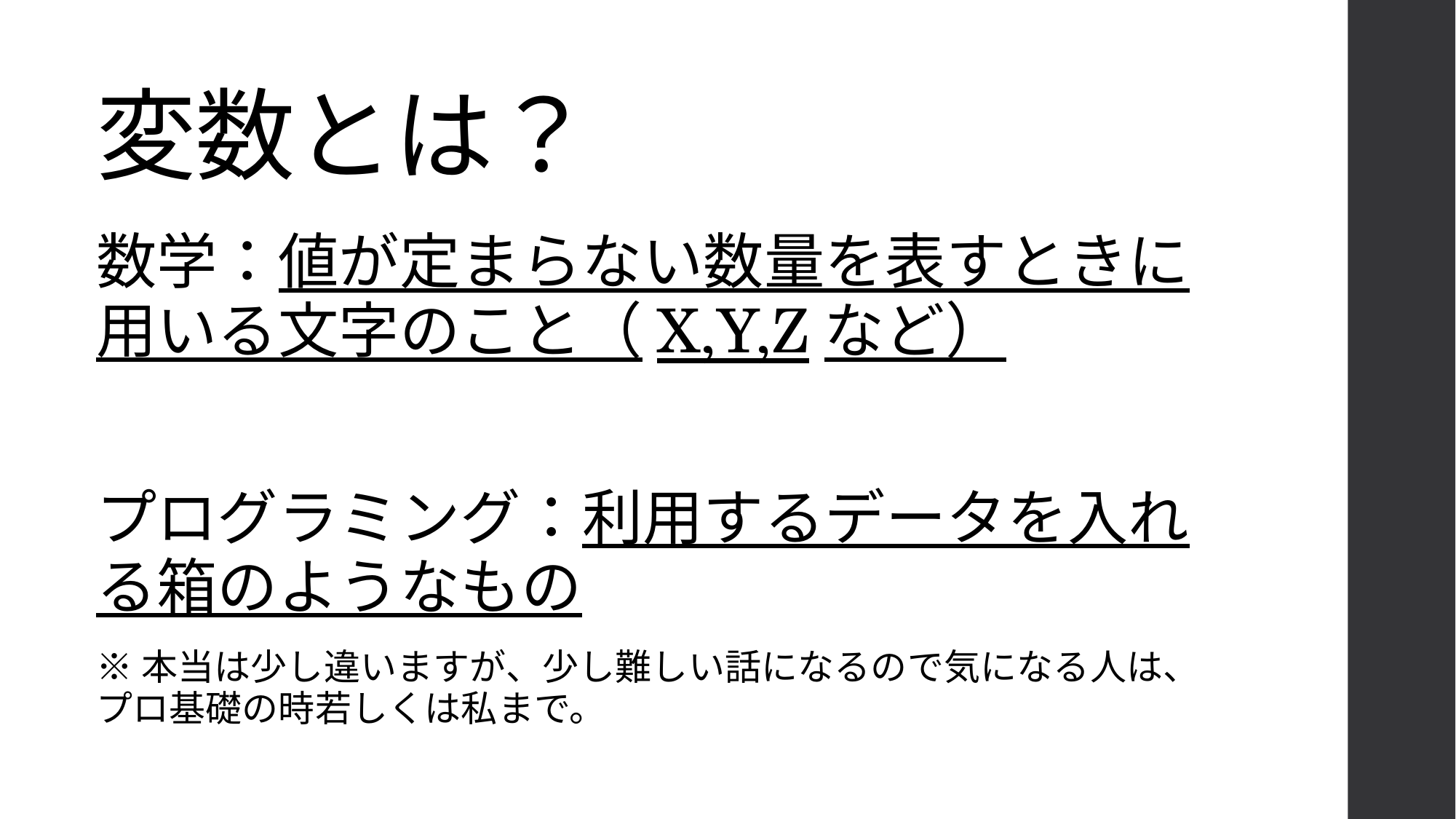

# 変数とは？
数学：値が定まらない数量を表すときに用いる文字のこと（X,Y,Zなど）

プログラミング：利用するデータを入れる箱のようなもの
※本当は少し違いますが、少し難しい話になるので気になる人は、プロ基礎の時若しくは私まで。